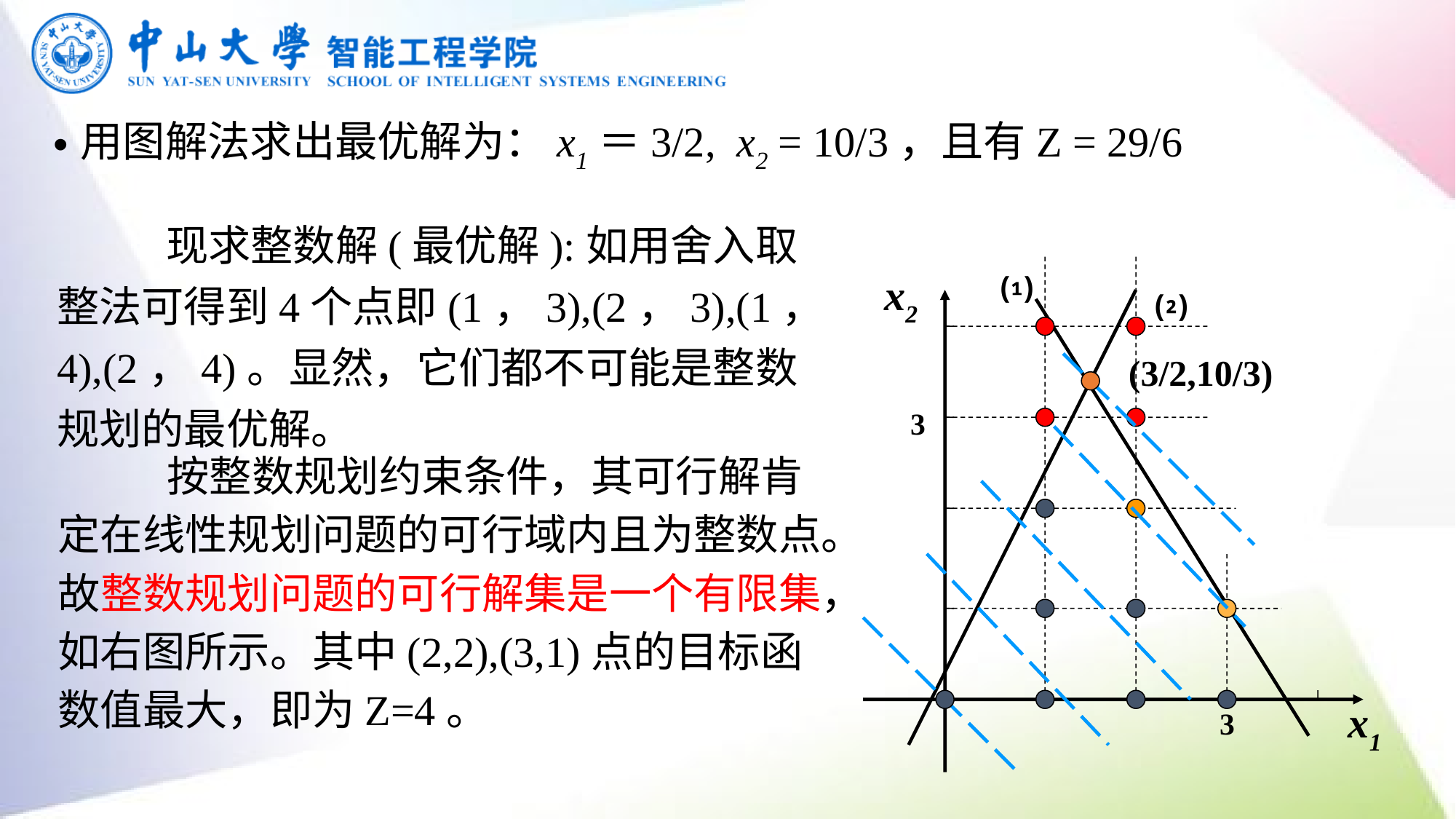

用图解法求出最优解为：x1＝3/2,  x2 = 10/3，且有Z = 29/6
	现求整数解(最优解):如用舍入取整法可得到4个点即(1，3),(2，3),(1，4),(2，4)。显然，它们都不可能是整数规划的最优解。

x2
⑴
⑵

(3/2,10/3)

3

	按整数规划约束条件，其可行解肯定在线性规划问题的可行域内且为整数点。故整数规划问题的可行解集是一个有限集，如右图所示。其中(2,2),(3,1)点的目标函数值最大，即为Z=4。

x1

3